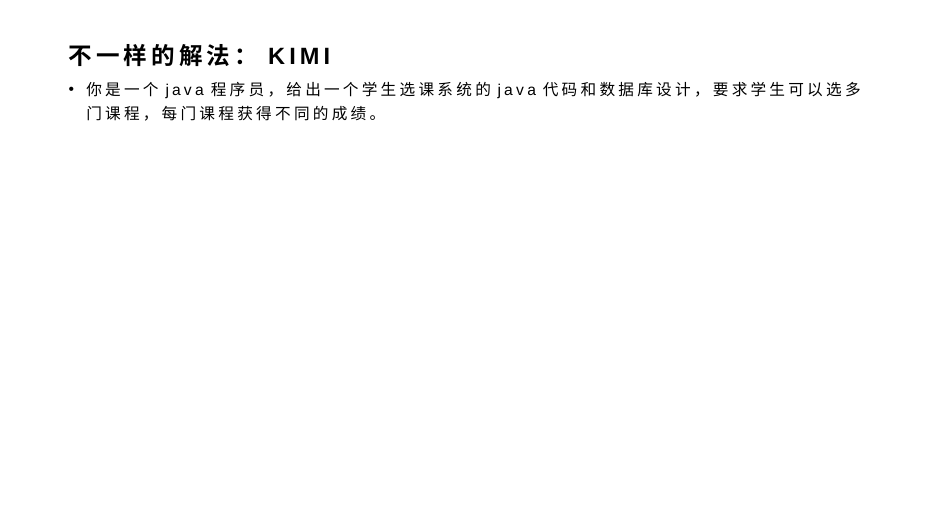

# 不一样的解法：KIMI
你是一个java程序员，给出一个学生选课系统的java代码和数据库设计，要求学生可以选多门课程，每门课程获得不同的成绩。